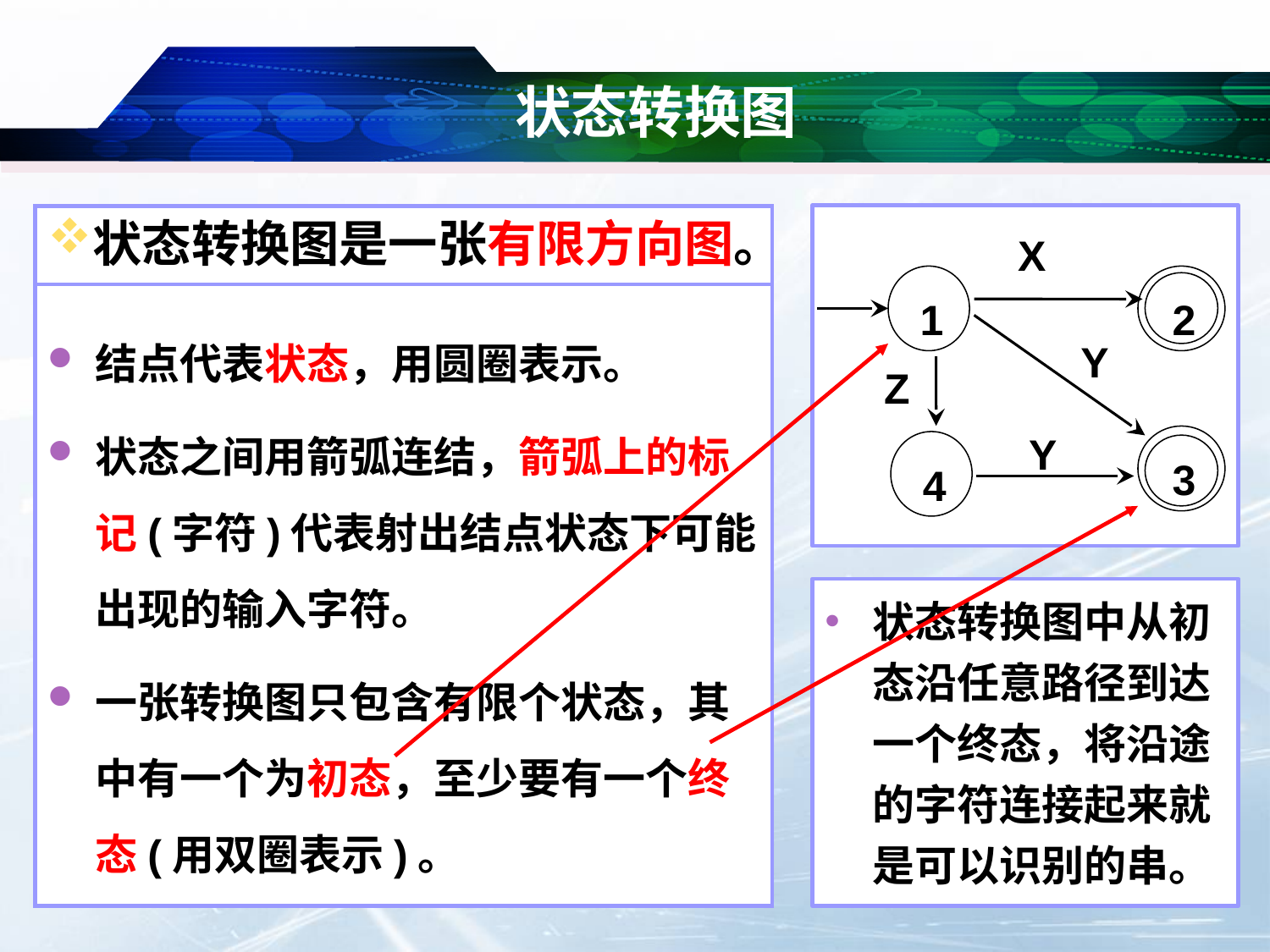

# 状态转换图

状态转换图是一张有限方向图。
X

Y
1
2
3

结点代表状态，用圆圈表示。
状态之间用箭弧连结，箭弧上的标记(字符)代表射出结点状态下可能出现的输入字符。
一张转换图只包含有限个状态，其中有一个为初态，至少要有一个终态(用双圈表示)。

Z
Y
4

状态转换图中从初态沿任意路径到达一个终态，将沿途的字符连接起来就是可以识别的串。